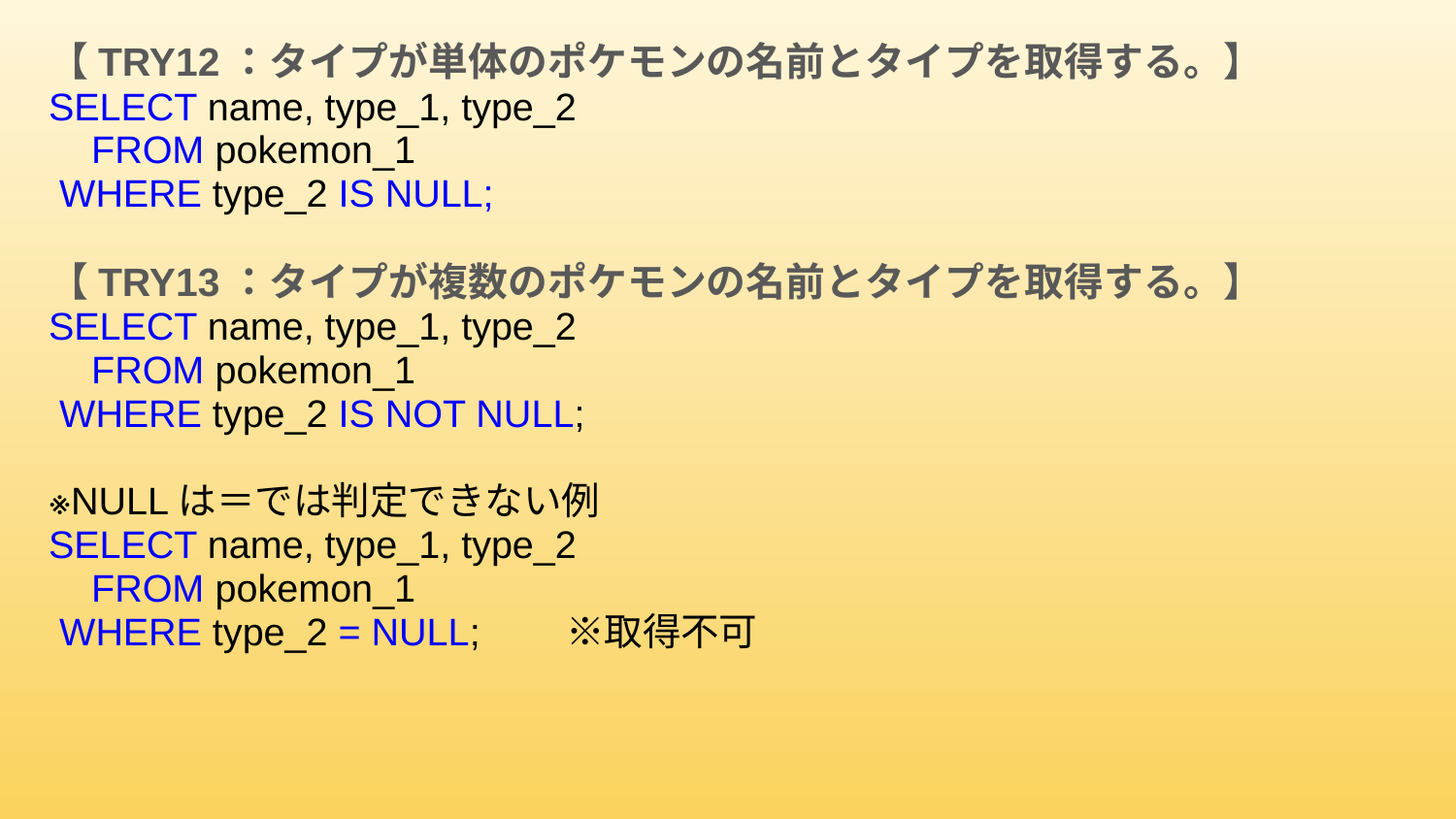

【TRY12：タイプが単体のポケモンの名前とタイプを取得する。】
SELECT name, type_1, type_2
    FROM pokemon_1
 WHERE type_2 IS NULL;
【TRY13：タイプが複数のポケモンの名前とタイプを取得する。】
SELECT name, type_1, type_2
    FROM pokemon_1
 WHERE type_2 IS NOT NULL;
※NULLは＝では判定できない例
SELECT name, type_1, type_2
    FROM pokemon_1
 WHERE type_2 = NULL;　　※取得不可